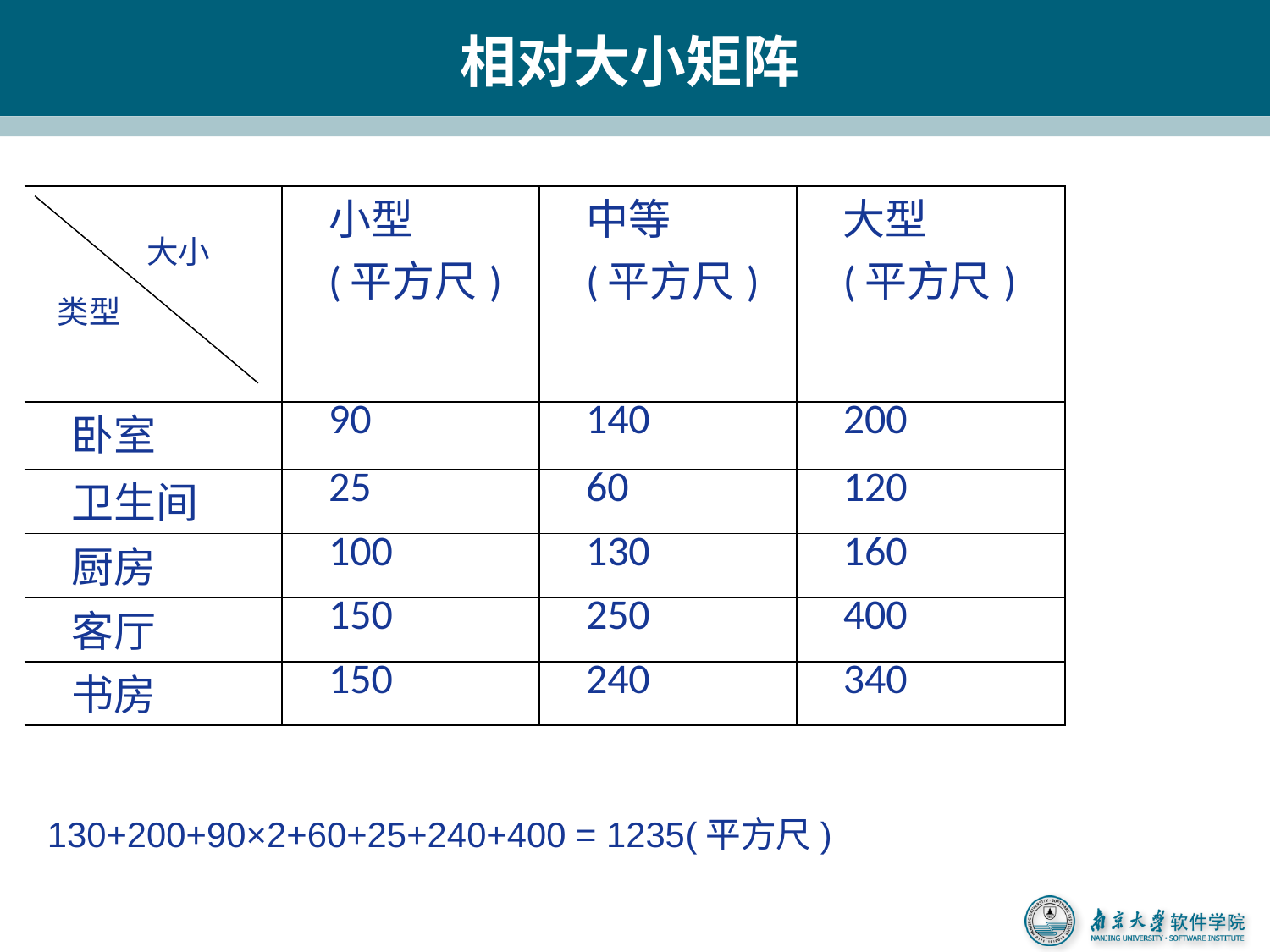

# 相对大小矩阵
|  | 小型 (平方尺) | 中等 (平方尺) | 大型 (平方尺) |
| --- | --- | --- | --- |
| 卧室 | 90 | 140 | 200 |
| 卫生间 | 25 | 60 | 120 |
| 厨房 | 100 | 130 | 160 |
| 客厅 | 150 | 250 | 400 |
| 书房 | 150 | 240 | 340 |

大小
类型
130+200+90×2+60+25+240+400 = 1235(平方尺)